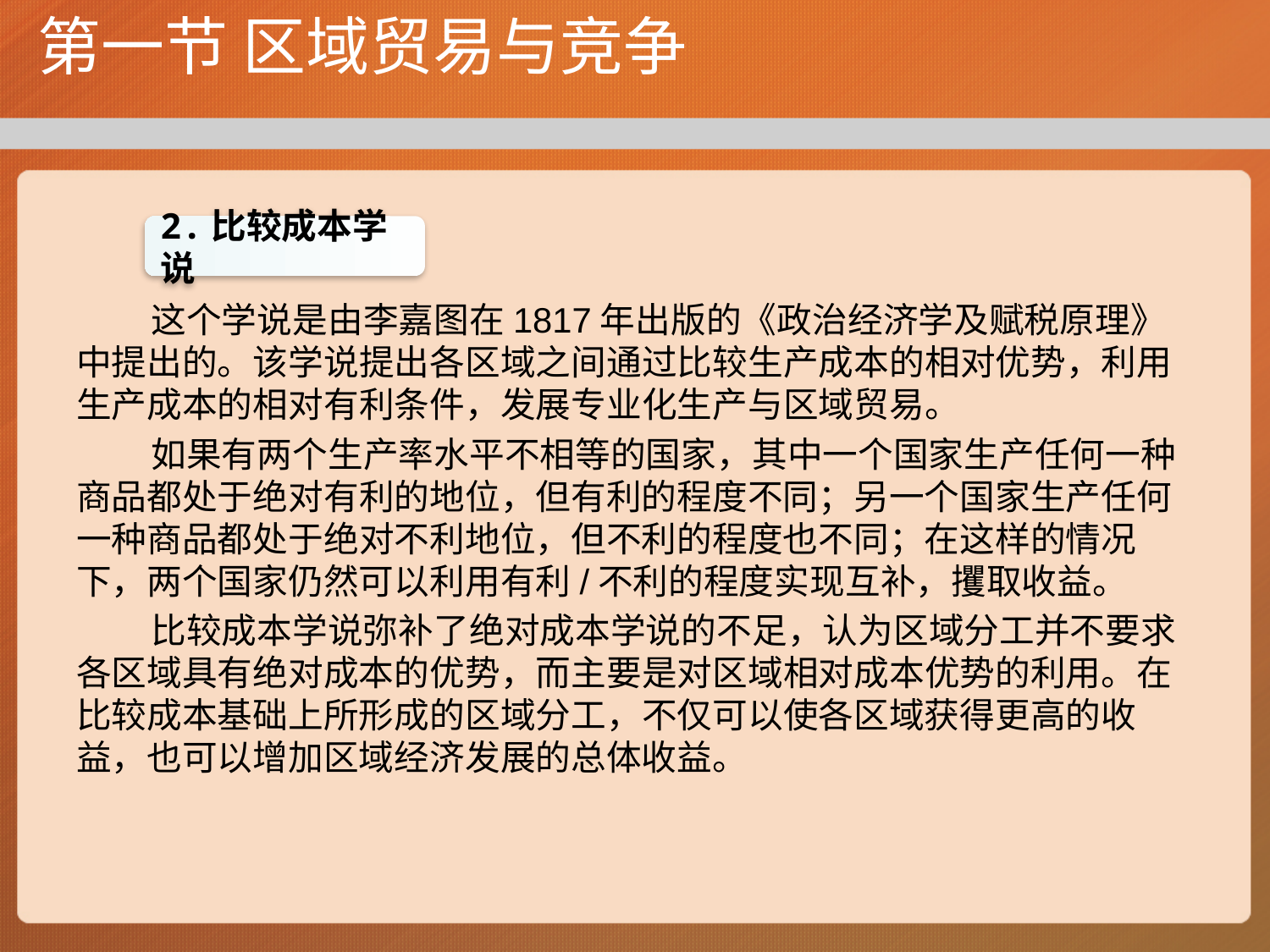

# 第一节 区域贸易与竞争

这个学说是由李嘉图在1817年出版的《政治经济学及赋税原理》中提出的。该学说提出各区域之间通过比较生产成本的相对优势，利用生产成本的相对有利条件，发展专业化生产与区域贸易。
如果有两个生产率水平不相等的国家，其中一个国家生产任何一种商品都处于绝对有利的地位，但有利的程度不同；另一个国家生产任何一种商品都处于绝对不利地位，但不利的程度也不同；在这样的情况下，两个国家仍然可以利用有利/不利的程度实现互补，攫取收益。
比较成本学说弥补了绝对成本学说的不足，认为区域分工并不要求各区域具有绝对成本的优势，而主要是对区域相对成本优势的利用。在比较成本基础上所形成的区域分工，不仅可以使各区域获得更高的收益，也可以增加区域经济发展的总体收益。

2.比较成本学说